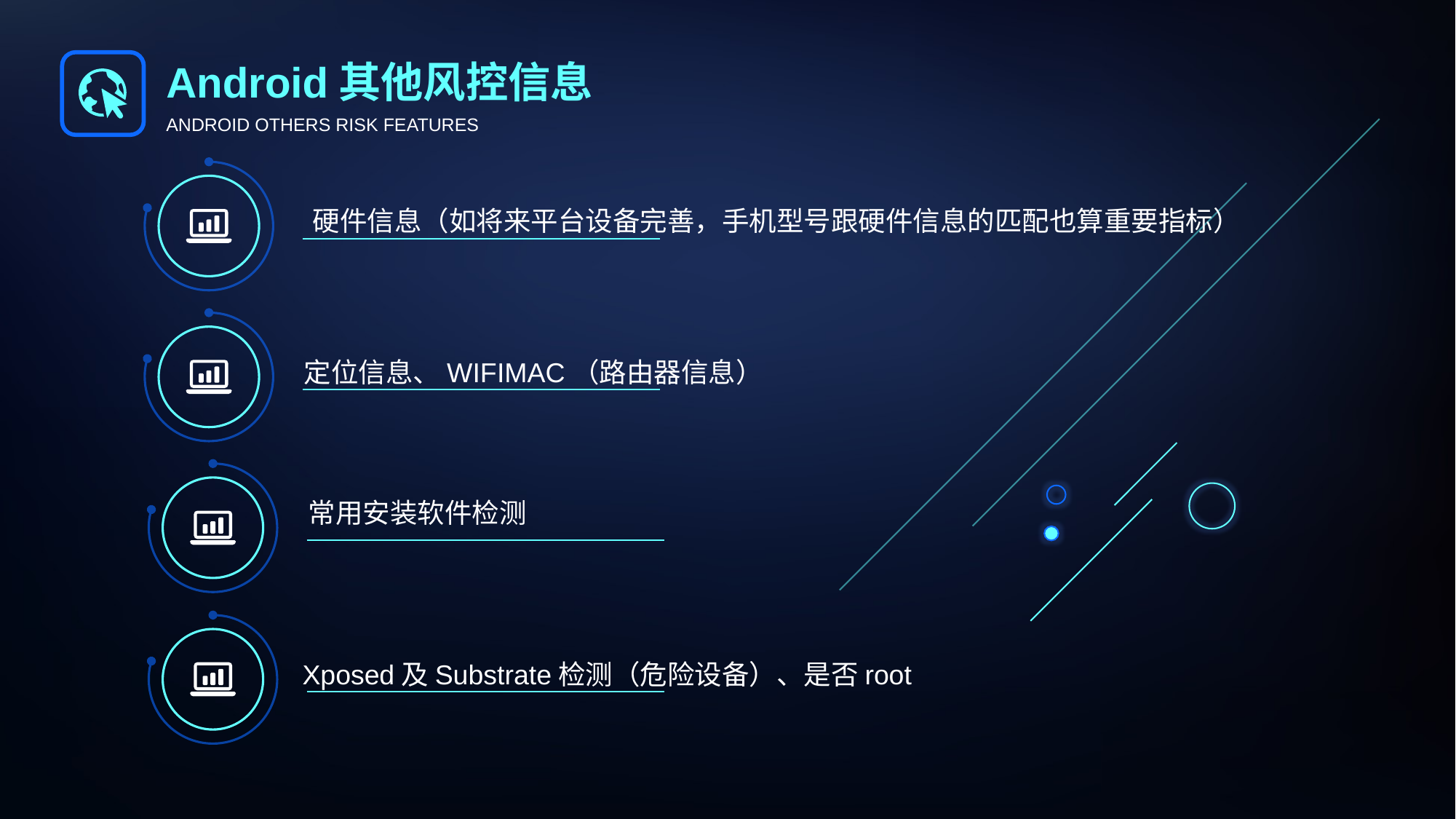

Android其他风控信息
ANDROID OTHERS RISK FEATURES

硬件信息（如将来平台设备完善，手机型号跟硬件信息的匹配也算重要指标）

定位信息、WIFIMAC（路由器信息）

常用安装软件检测

Xposed及Substrate检测（危险设备）、是否root